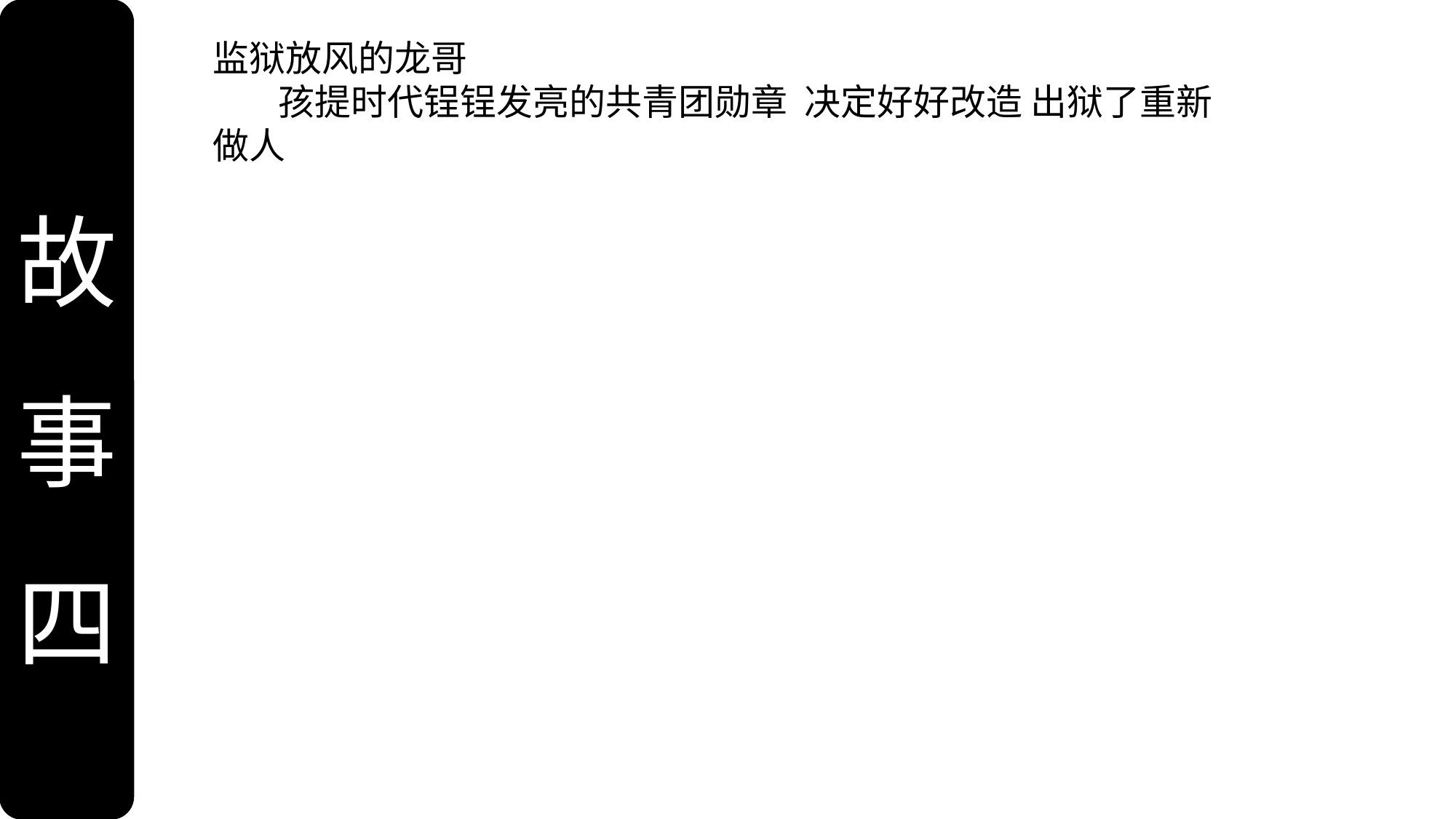

故事
四
监狱放风的龙哥
       孩提时代锃锃发亮的共青团勋章  决定好好改造 出狱了重新做人